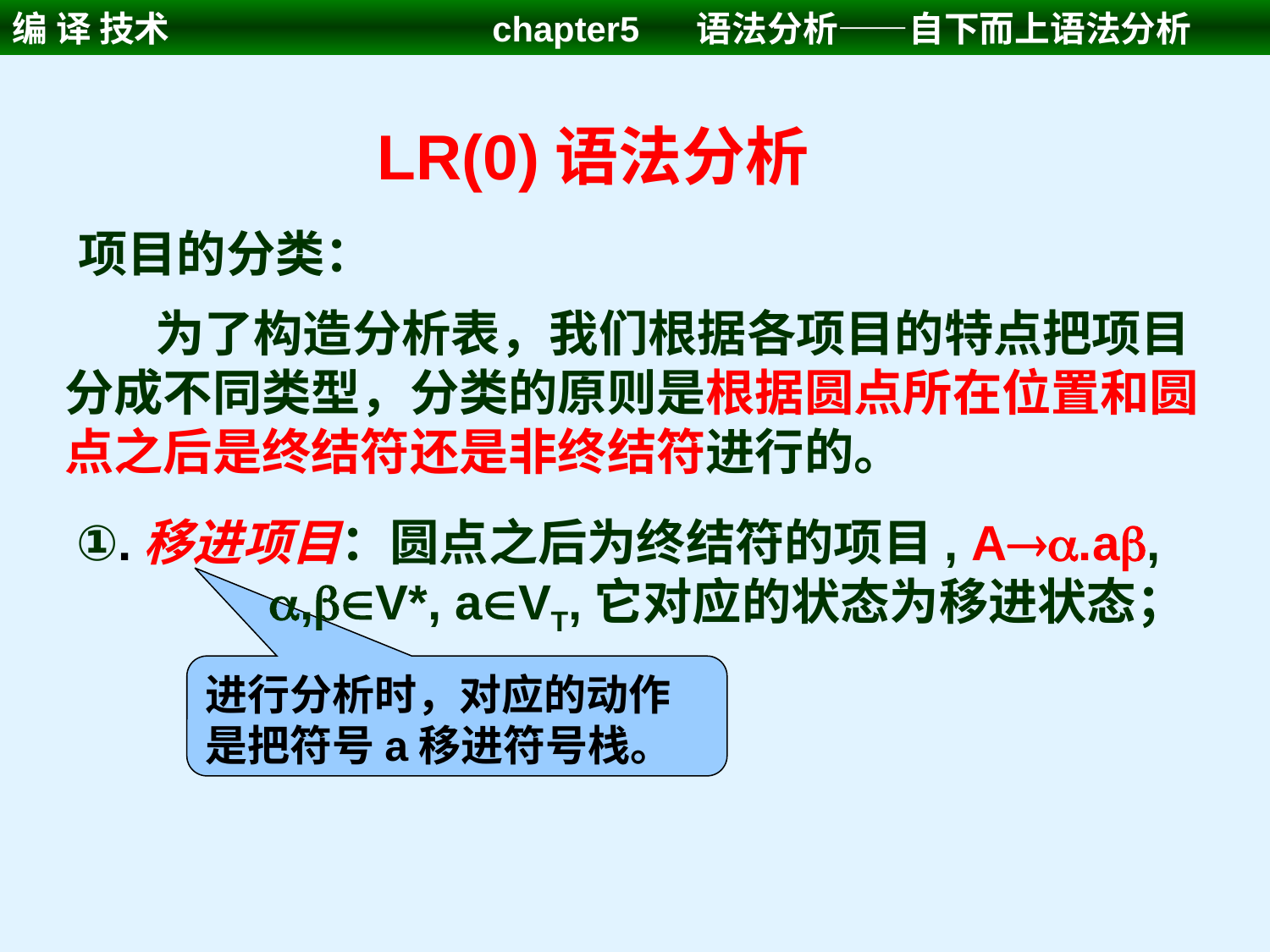

LR(0)语法分析
项目的分类：
       为了构造分析表，我们根据各项目的特点把项目
分成不同类型，分类的原则是根据圆点所在位置和圆
点之后是终结符还是非终结符进行的。
①.移进项目：圆点之后为终结符的项目, A→α.aβ,
              α,β∈V*, a∈VT,它对应的状态为移进状态；
进行分析时，对应的动作是把符号a移进符号栈。